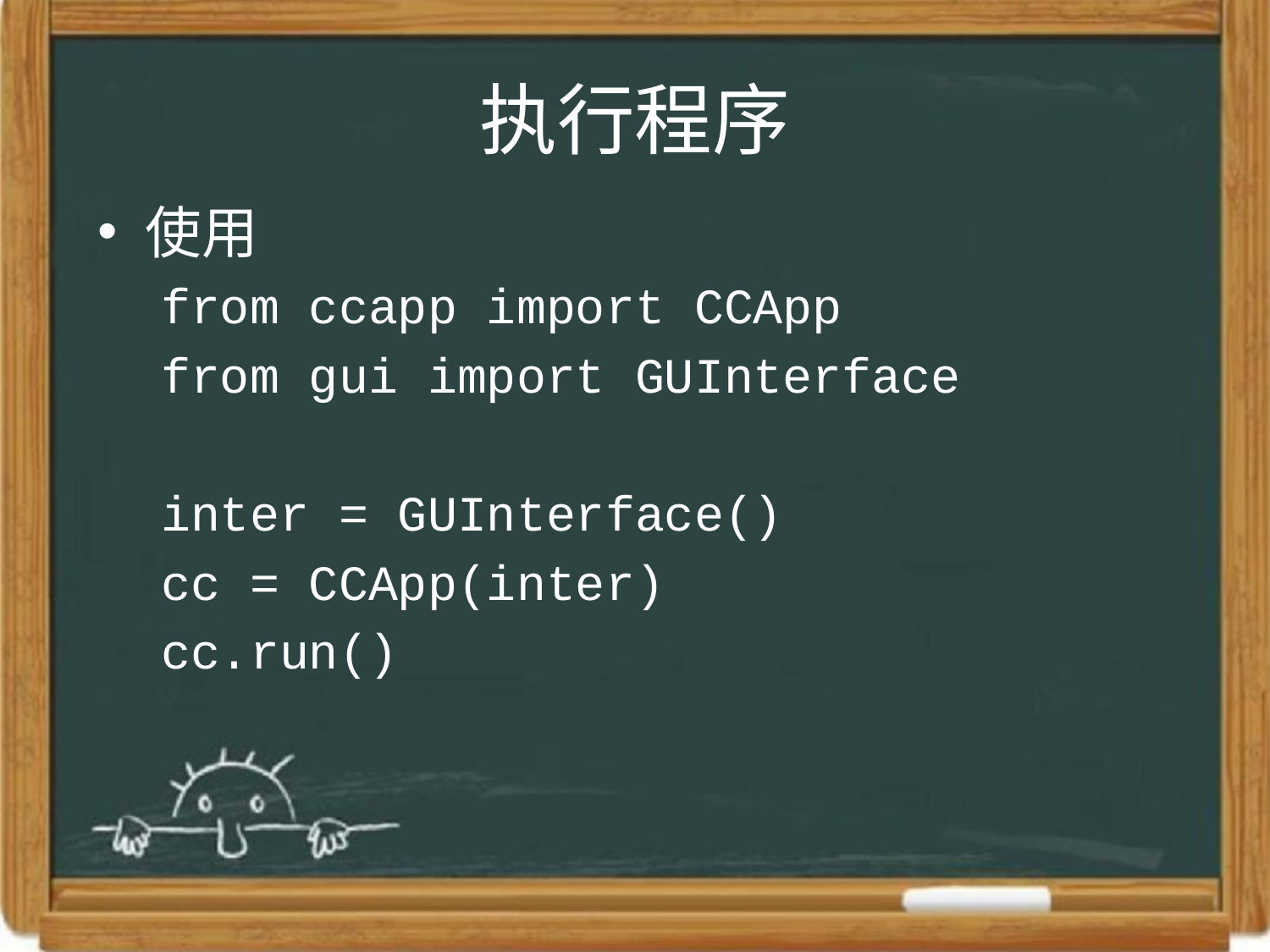

# 执行程序
使用
from ccapp import CCApp
from gui import GUInterface

inter = GUInterface()
cc = CCApp(inter)
cc.run()